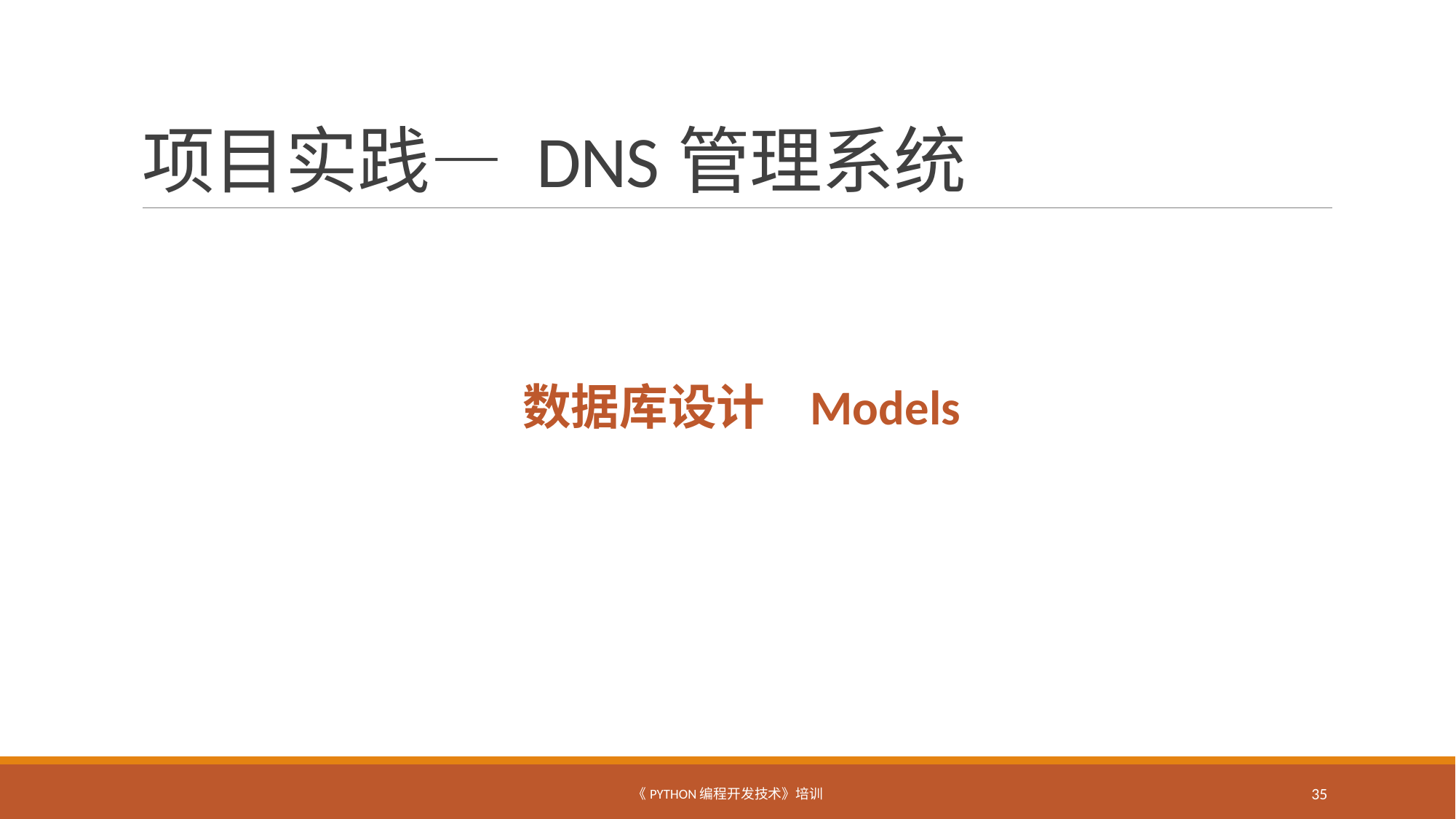

# 项目实践— DNS管理系统
数据库设计   Models
《Python编程开发技术》培训
35